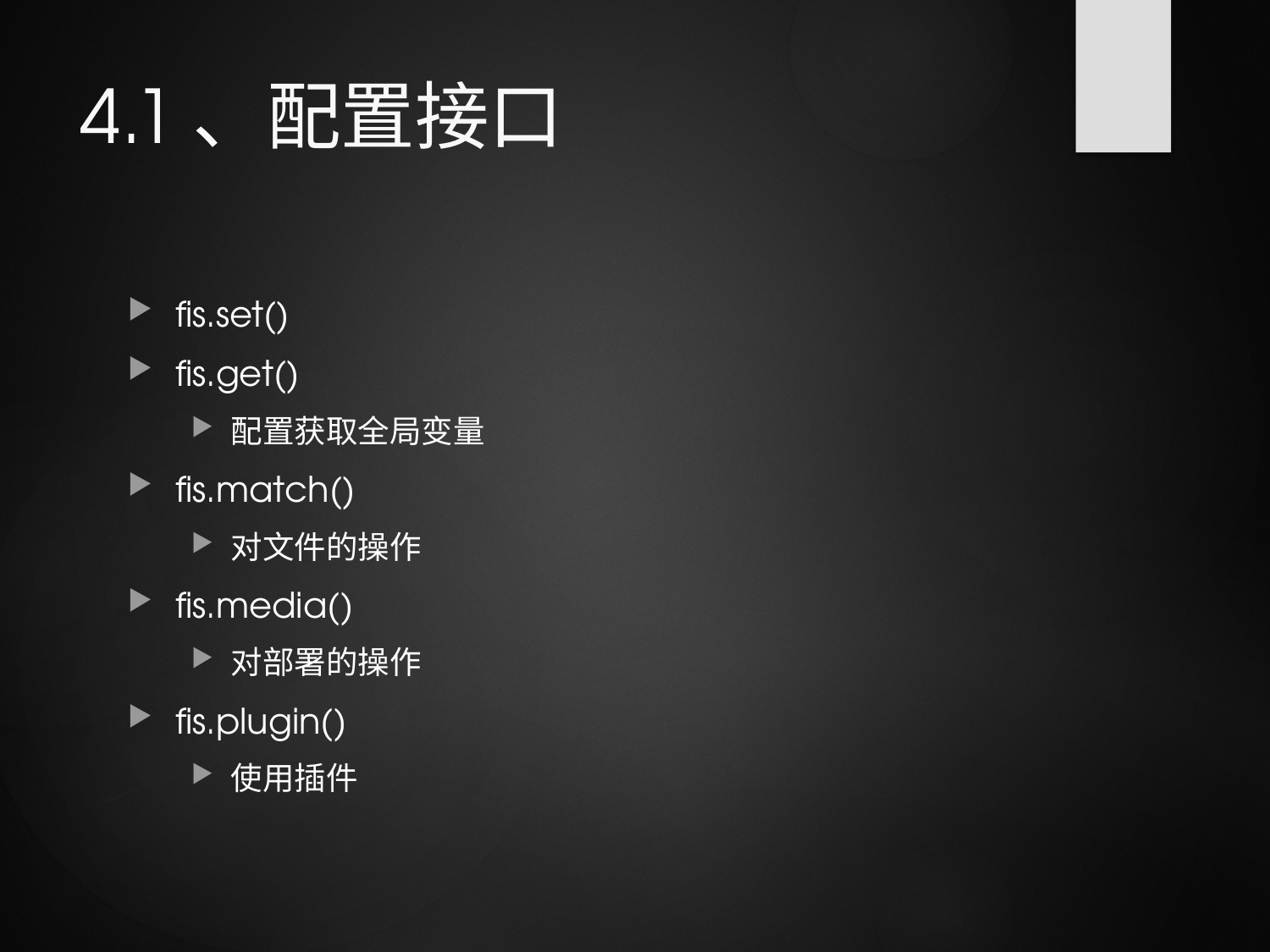

# 4.1、配置接口
fis.set()
fis.get()
配置获取全局变量
fis.match()
对文件的操作
fis.media()
对部署的操作
fis.plugin()
使用插件